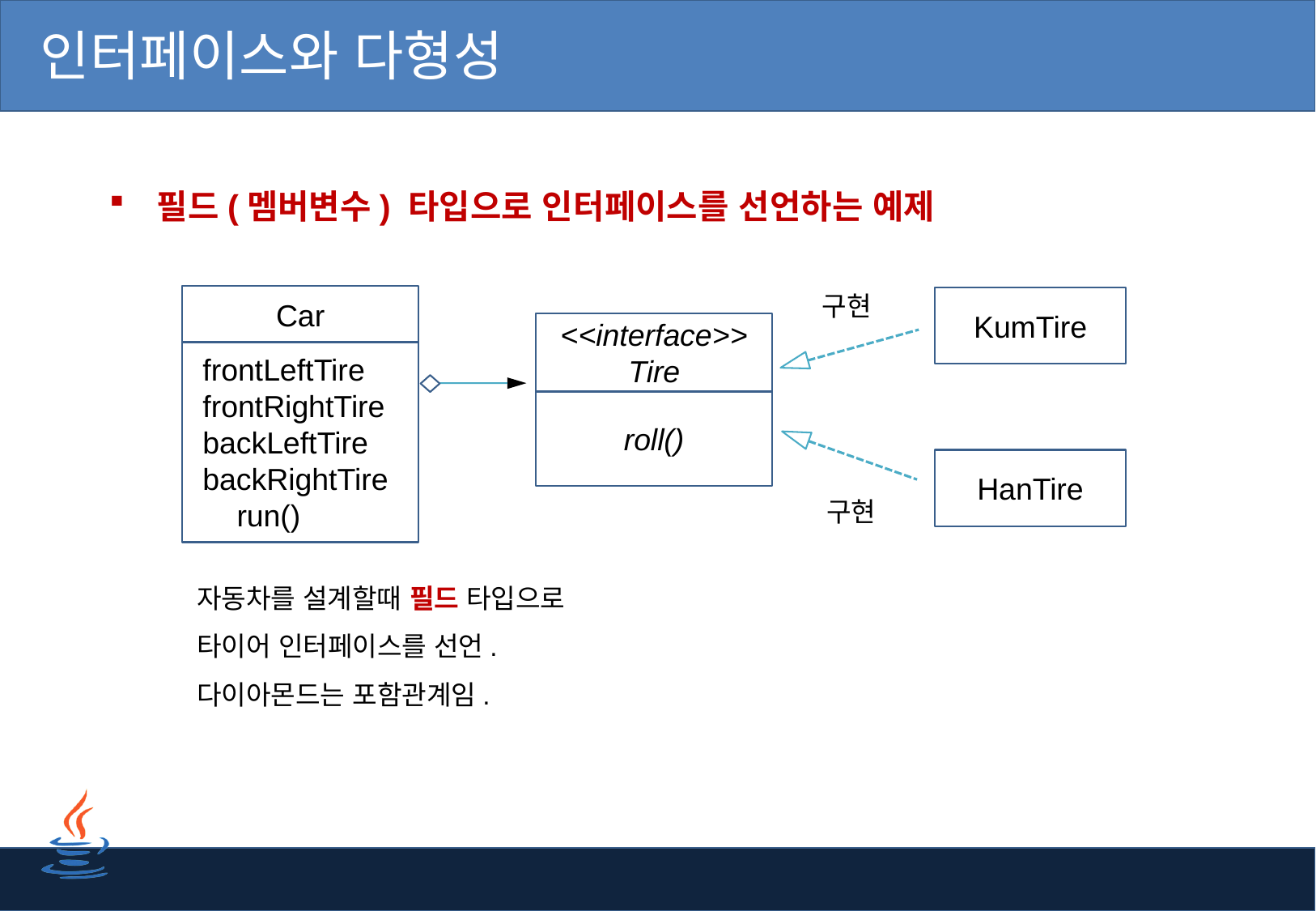

# 인터페이스와 다형성
 필드(멤버변수) 타입으로 인터페이스를 선언하는 예제
구현
Car
KumTire
<<interface>>
Tire

 frontLeftTire
 frontRightTire
 backLeftTire
 backRightTire
     run()

roll()

HanTire
구현
자동차를 설계할때 필드 타입으로 타이어 인터페이스를 선언.
다이아몬드는 포함관계임.
32